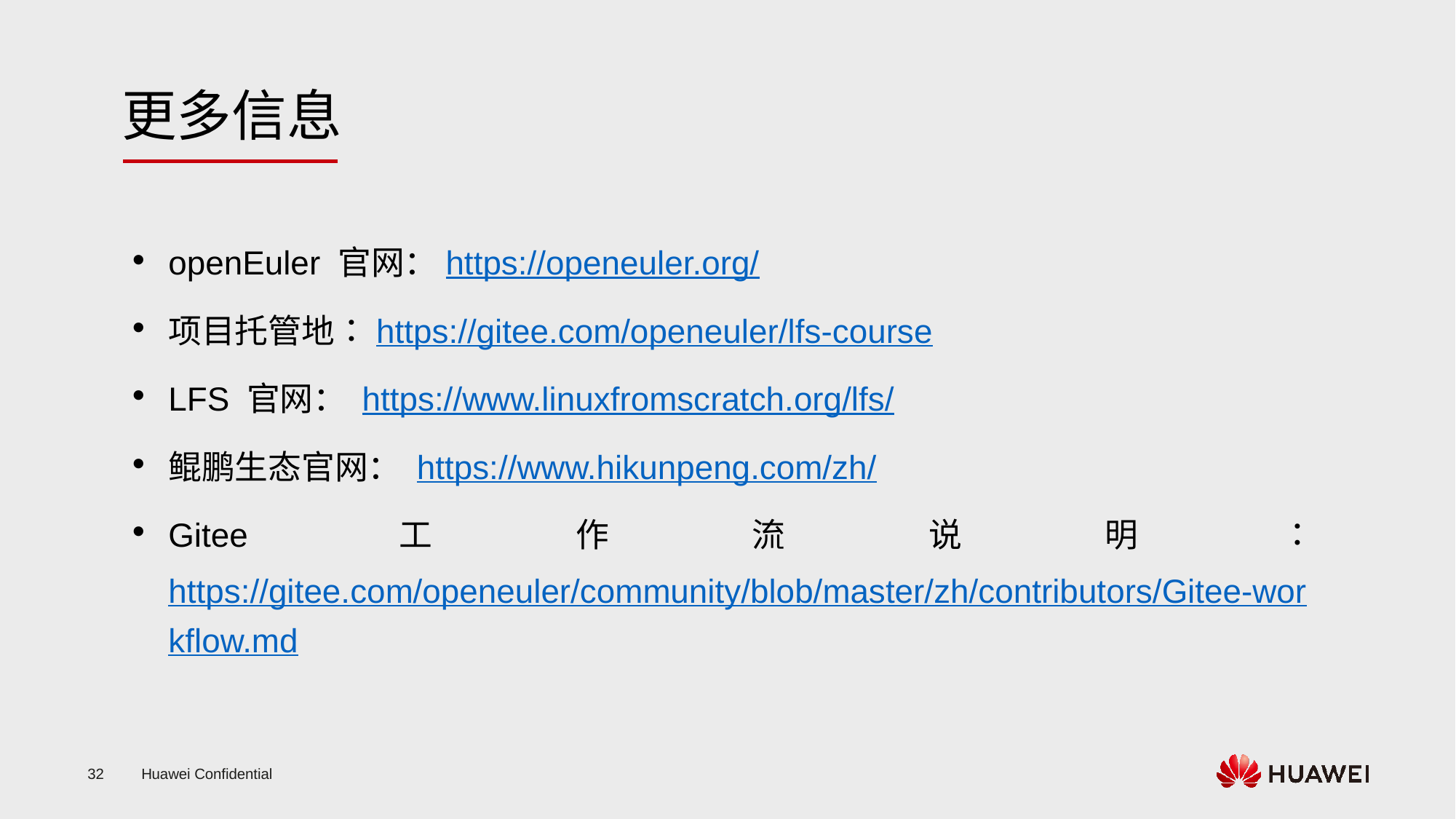

openEuler 官网：https://openeuler.org/
项目托管地：https://gitee.com/openeuler/lfs-course
LFS 官网： https://www.linuxfromscratch.org/lfs/
鲲鹏生态官网： https://www.hikunpeng.com/zh/
Gitee工作流说明：https://gitee.com/openeuler/community/blob/master/zh/contributors/Gitee-workflow.md